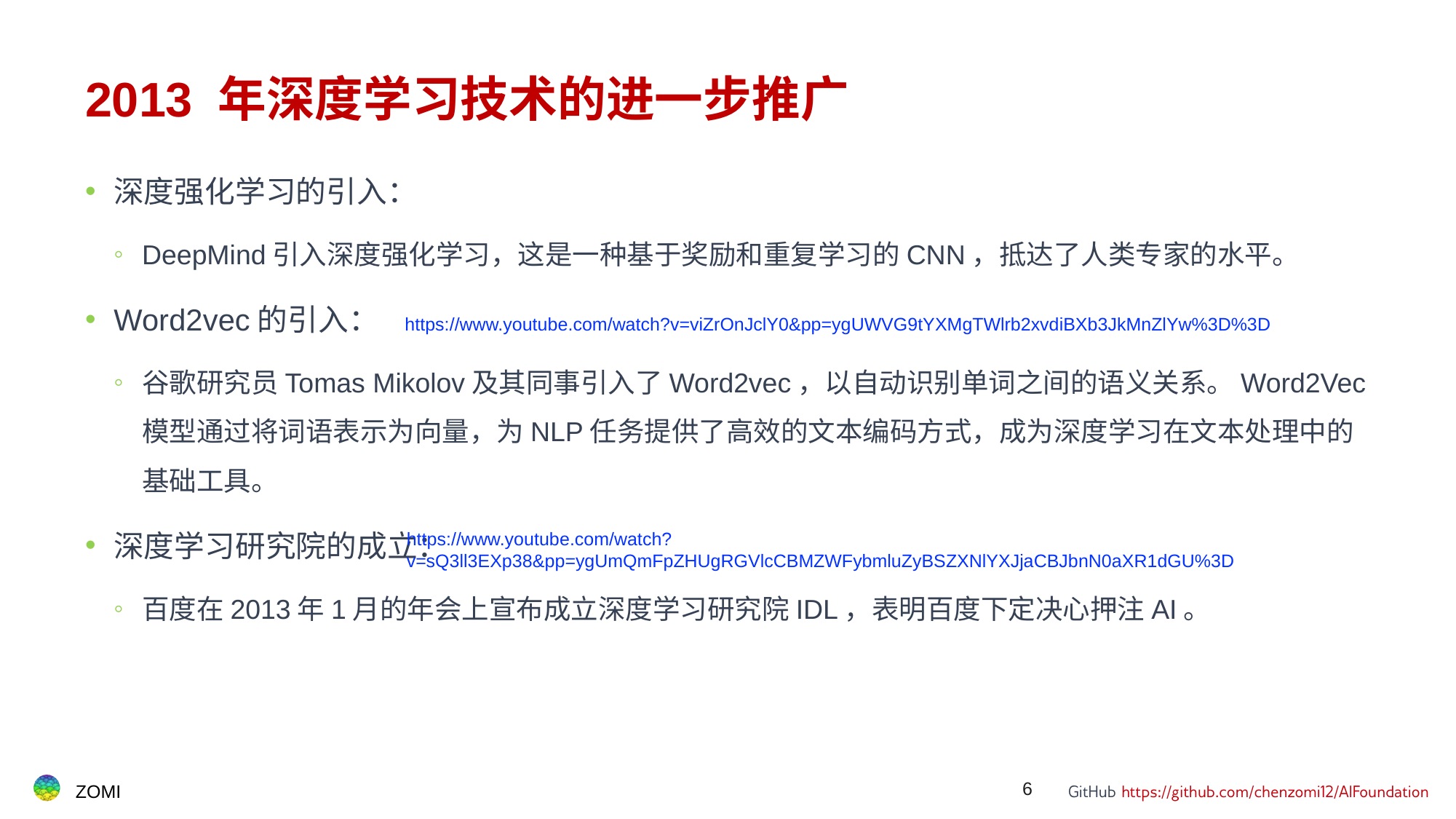

# 2013 年深度学习技术的进一步推广
深度强化学习的引入：
DeepMind引入深度强化学习，这是一种基于奖励和重复学习的CNN，抵达了人类专家的水平。
Word2vec的引入：
谷歌研究员Tomas Mikolov及其同事引入了Word2vec，以自动识别单词之间的语义关系。Word2Vec模型通过将词语表示为向量，为NLP任务提供了高效的文本编码方式，成为深度学习在文本处理中的基础工具。
深度学习研究院的成立：
百度在2013年1月的年会上宣布成立深度学习研究院IDL，表明百度下定决心押注AI。

https://www.youtube.com/watch?v=viZrOnJclY0&pp=ygUWVG9tYXMgTWlrb2xvdiBXb3JkMnZlYw%3D%3D
https://www.youtube.com/watch?v=sQ3ll3EXp38&pp=ygUmQmFpZHUgRGVlcCBMZWFybmluZyBSZXNlYXJjaCBJbnN0aXR1dGU%3D